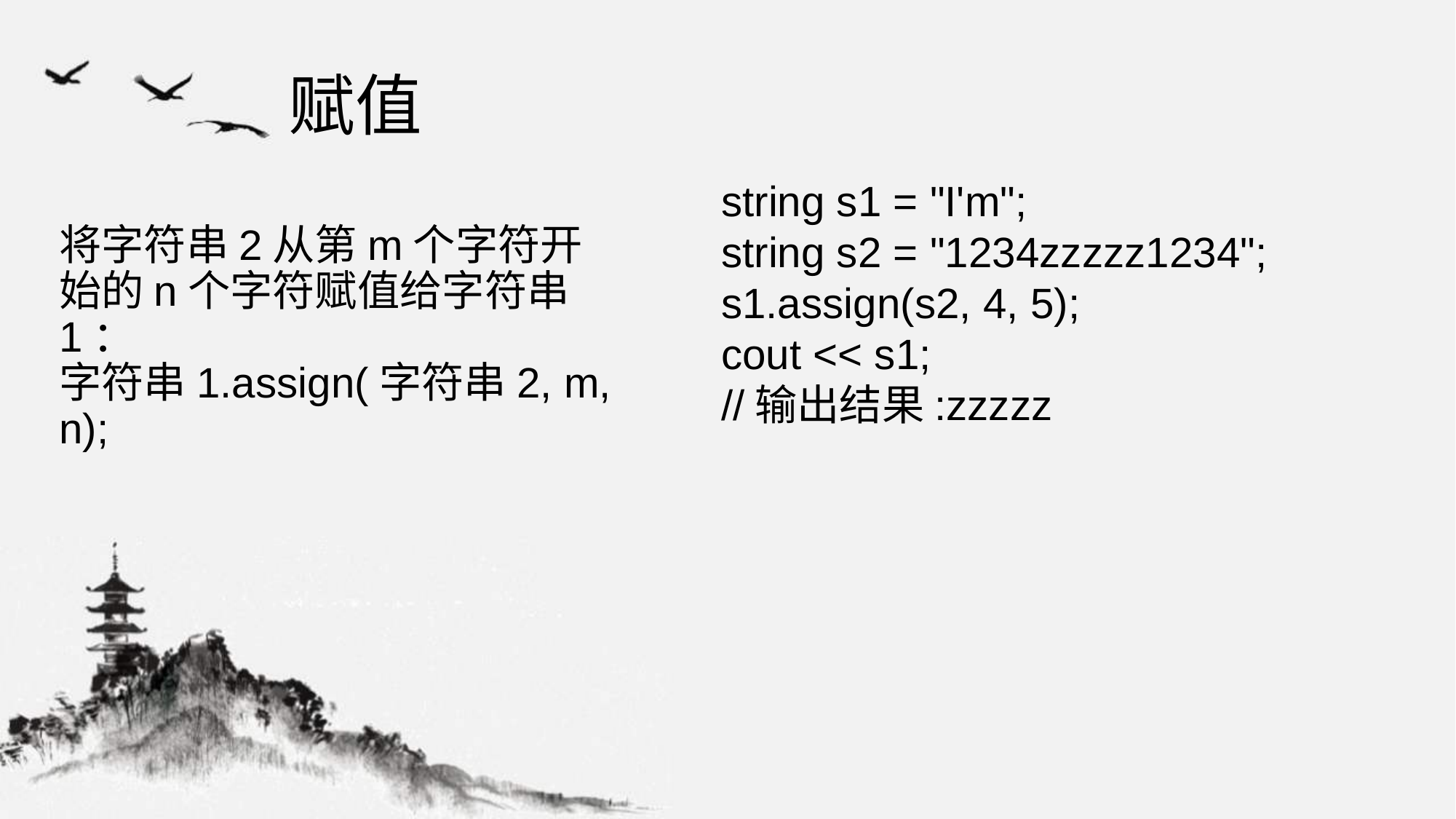

# 赋值
string s1 = "I'm";
string s2 = "1234zzzzz1234";
s1.assign(s2, 4, 5);
cout << s1;
//输出结果:zzzzz
将字符串2从第m个字符开始的n个字符赋值给字符串1：
字符串1.assign(字符串2, m, n);